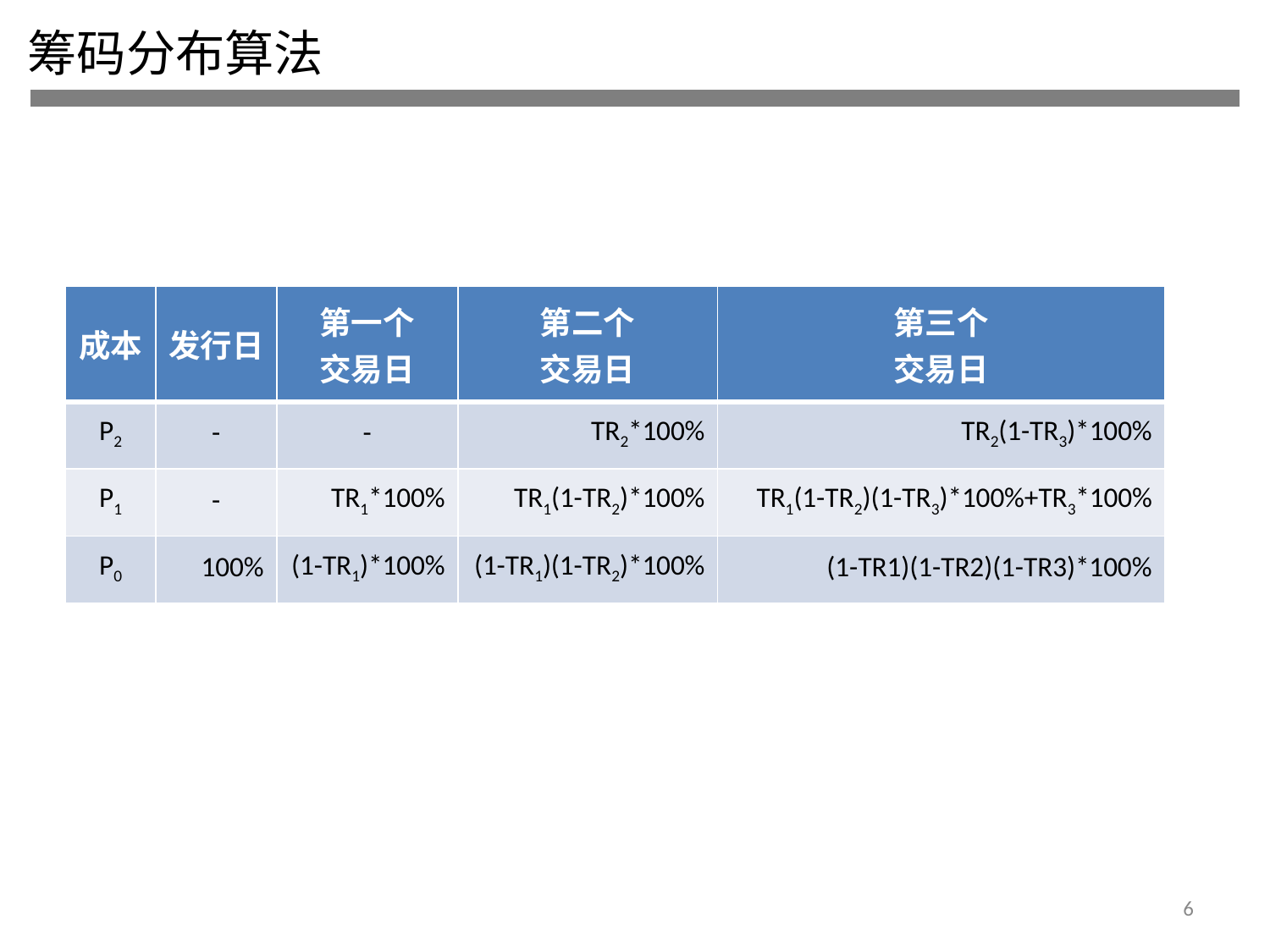

筹码分布算法
|  |
| --- |
| 成本 | 发行日 | 第一个 交易日 | 第二个 交易日 | 第三个 交易日 |
| --- | --- | --- | --- | --- |
| P2 | - | - | TR2\*100% | TR2(1-TR3)\*100% |
| P1 | - | TR1\*100% | TR1(1-TR2)\*100% | TR1(1-TR2)(1-TR3)\*100%+TR3\*100% |
| P0 | 100% | (1-TR1)\*100% | (1-TR1)(1-TR2)\*100% | (1-TR1)(1-TR2)(1-TR3)\*100% |
6